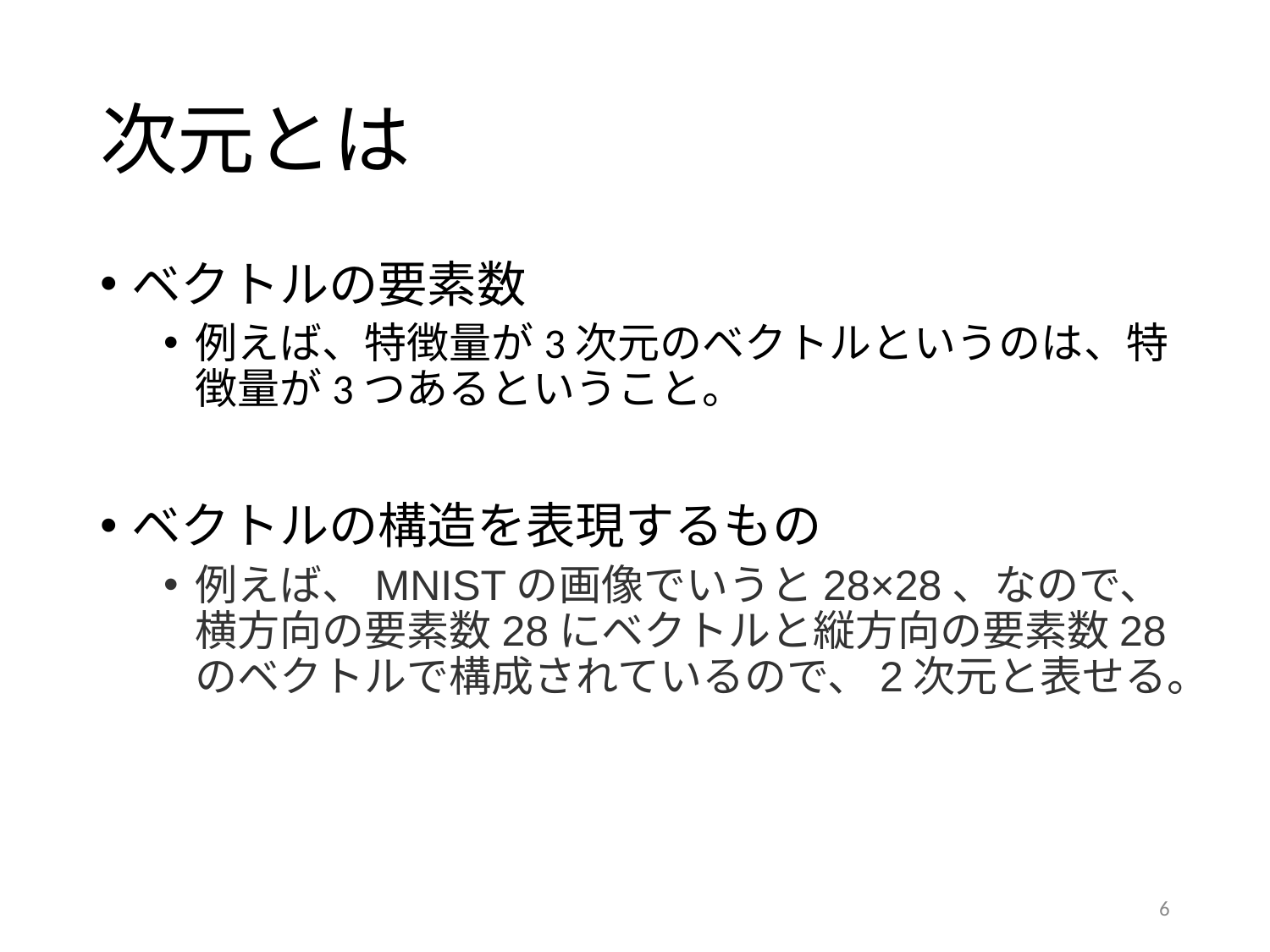

# 次元とは
ベクトルの要素数
例えば、特徴量が3次元のベクトルというのは、特徴量が3つあるということ。

ベクトルの構造を表現するもの
例えば、MNISTの画像でいうと28×28、なので、横方向の要素数28にベクトルと縦方向の要素数28のベクトルで構成されているので、2次元と表せる。
6